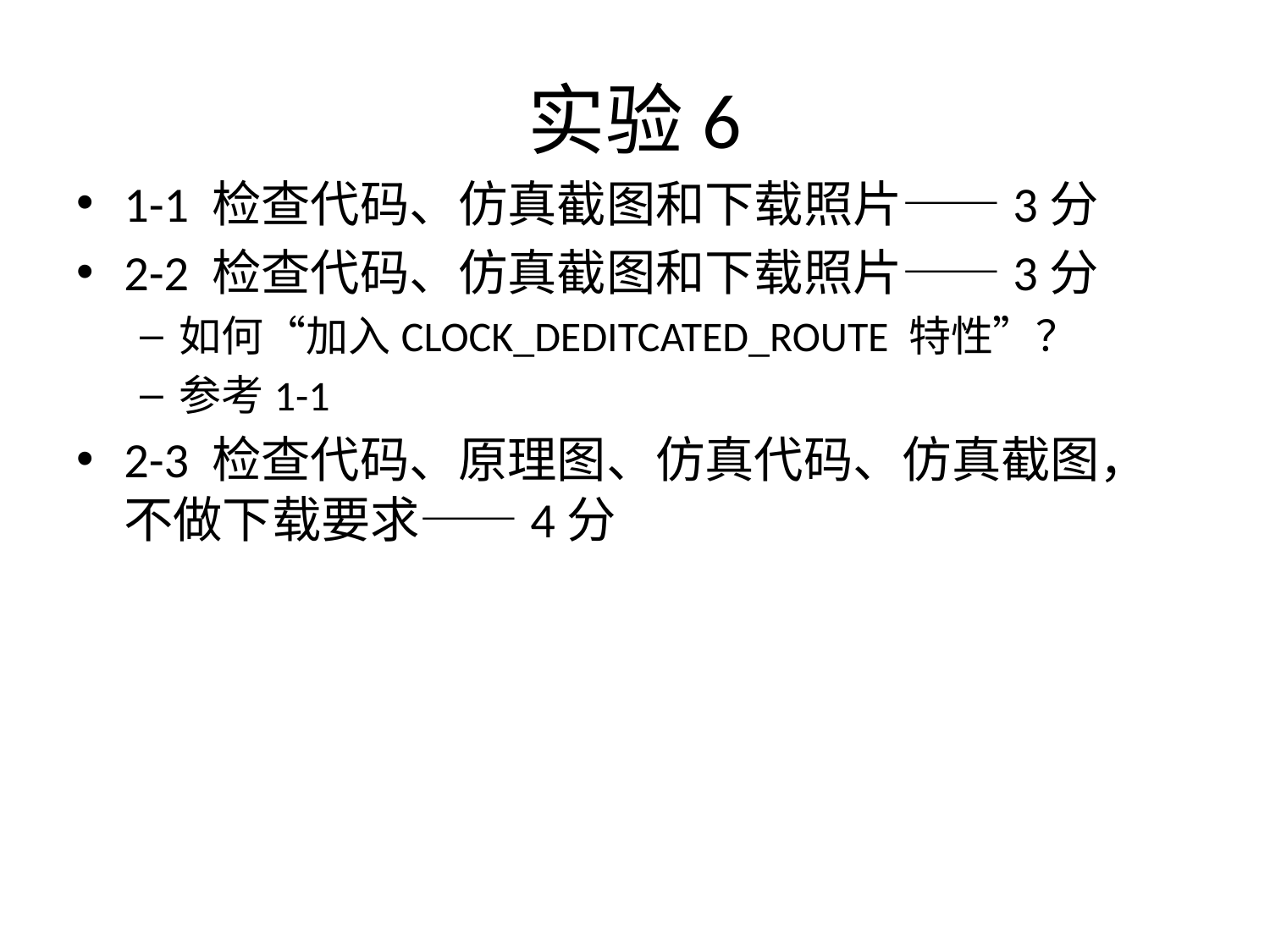

# 实验6
1-1 检查代码、仿真截图和下载照片——3分
2-2 检查代码、仿真截图和下载照片——3分
如何“加入CLOCK_DEDITCATED_ROUTE 特性”？
参考1-1
2-3 检查代码、原理图、仿真代码、仿真截图，不做下载要求——4分